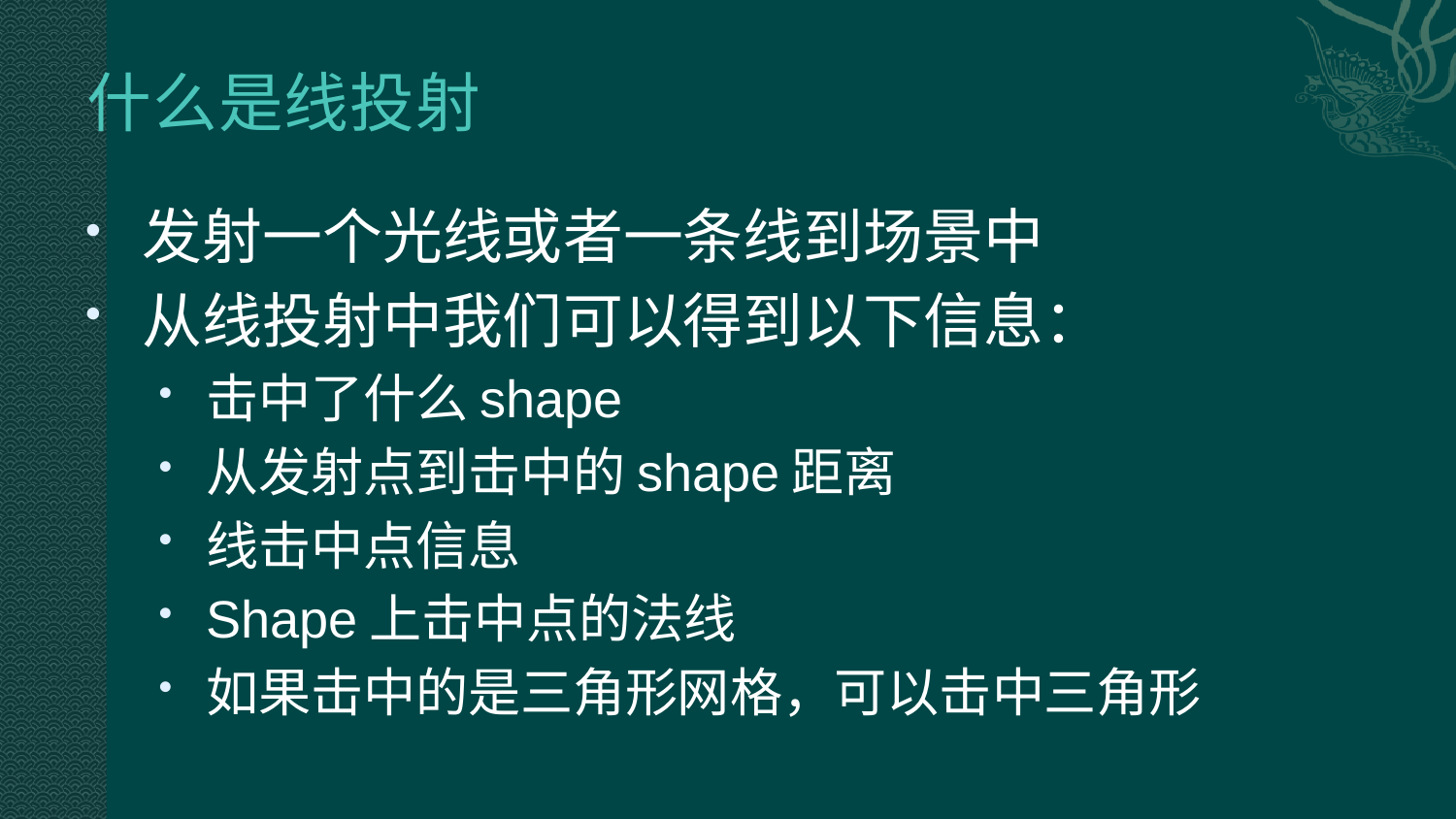

# 什么是线投射
发射一个光线或者一条线到场景中
从线投射中我们可以得到以下信息：
击中了什么shape
从发射点到击中的shape距离
线击中点信息
Shape上击中点的法线
如果击中的是三角形网格，可以击中三角形